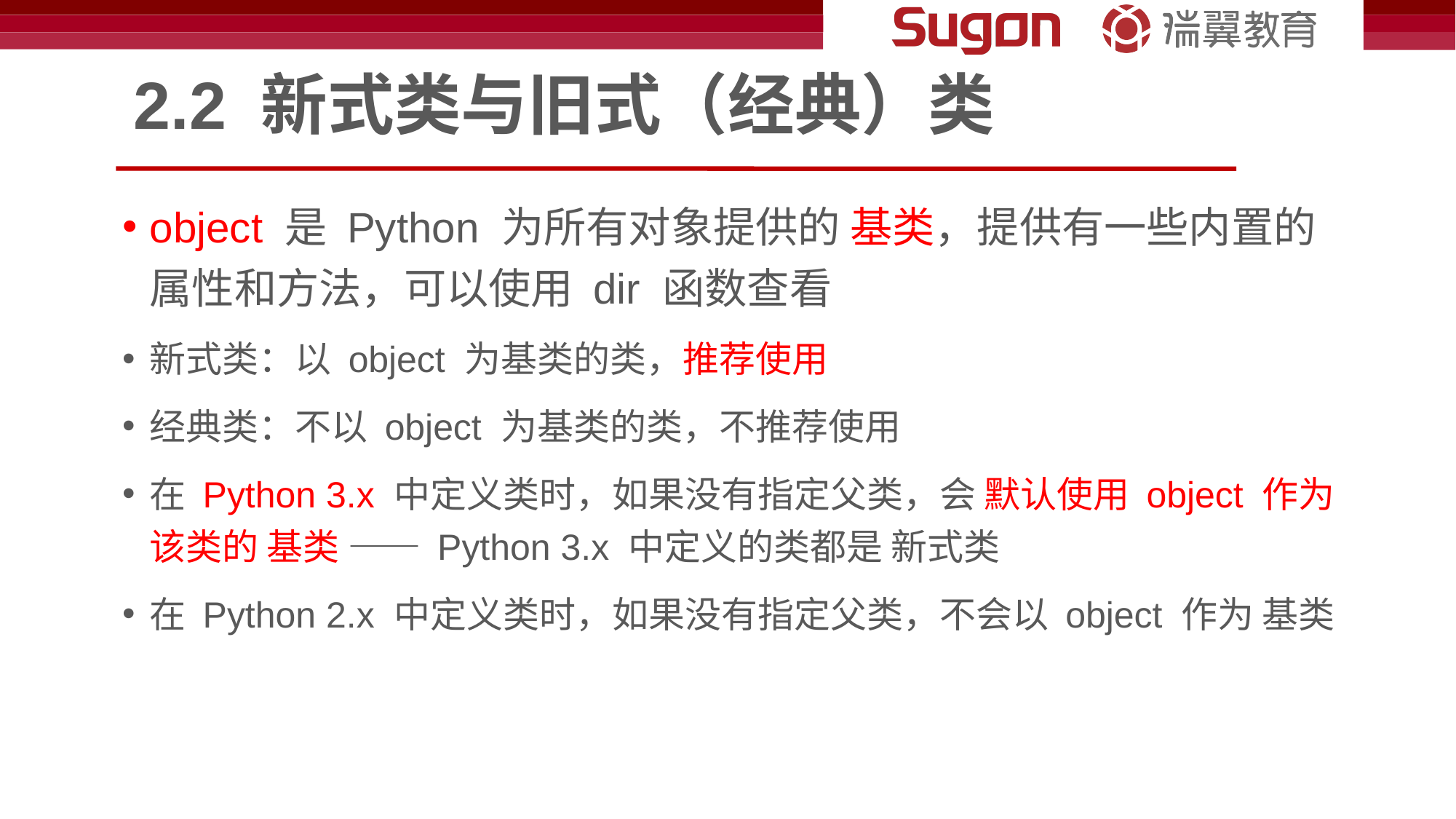

# 2.2 新式类与旧式（经典）类
object 是 Python 为所有对象提供的 基类，提供有一些内置的属性和方法，可以使用 dir 函数查看
新式类：以 object 为基类的类，推荐使用
经典类：不以 object 为基类的类，不推荐使用
在 Python 3.x 中定义类时，如果没有指定父类，会 默认使用 object 作为该类的 基类 —— Python 3.x 中定义的类都是 新式类
在 Python 2.x 中定义类时，如果没有指定父类，不会以 object 作为 基类